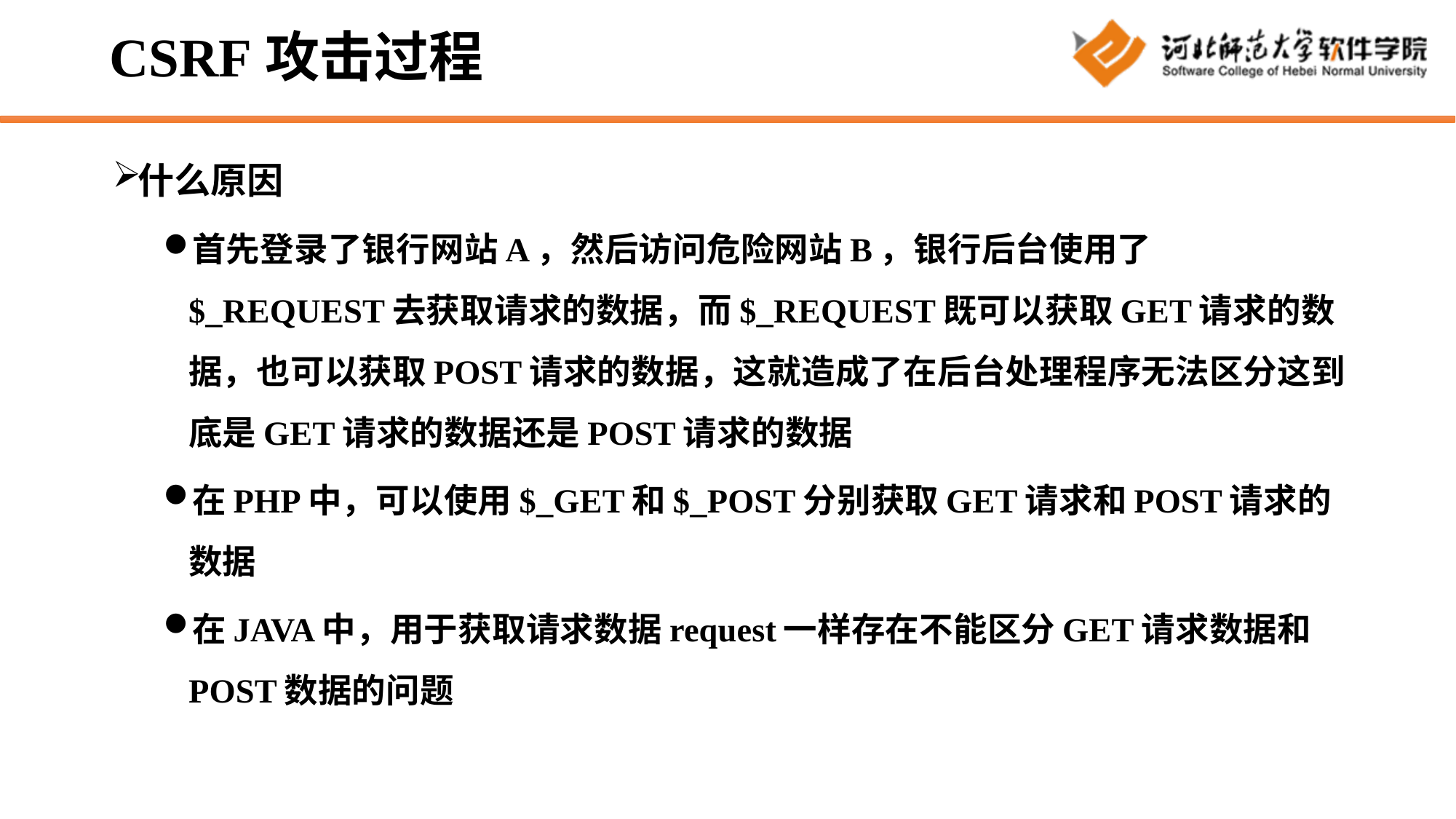

# CSRF攻击过程
什么原因
首先登录了银行网站A，然后访问危险网站B，银行后台使用了$_REQUEST去获取请求的数据，而$_REQUEST既可以获取GET请求的数据，也可以获取POST请求的数据，这就造成了在后台处理程序无法区分这到底是GET请求的数据还是POST请求的数据
在PHP中，可以使用$_GET和$_POST分别获取GET请求和POST请求的数据
在JAVA中，用于获取请求数据request一样存在不能区分GET请求数据和POST数据的问题